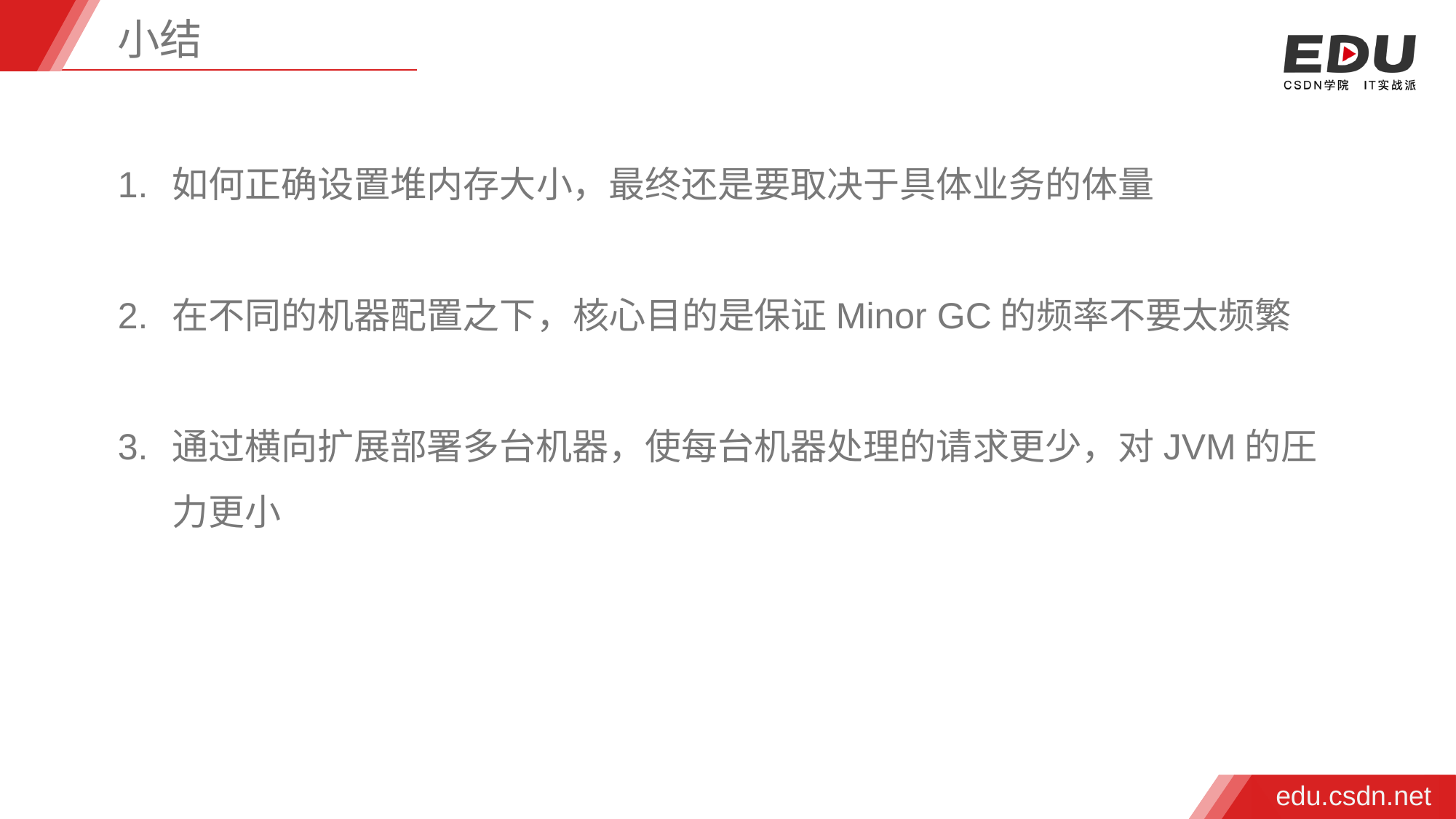

小结
如何正确设置堆内存大小，最终还是要取决于具体业务的体量

在不同的机器配置之下，核心目的是保证Minor GC的频率不要太频繁

通过横向扩展部署多台机器，使每台机器处理的请求更少，对JVM的圧力更小
edu.csdn.net